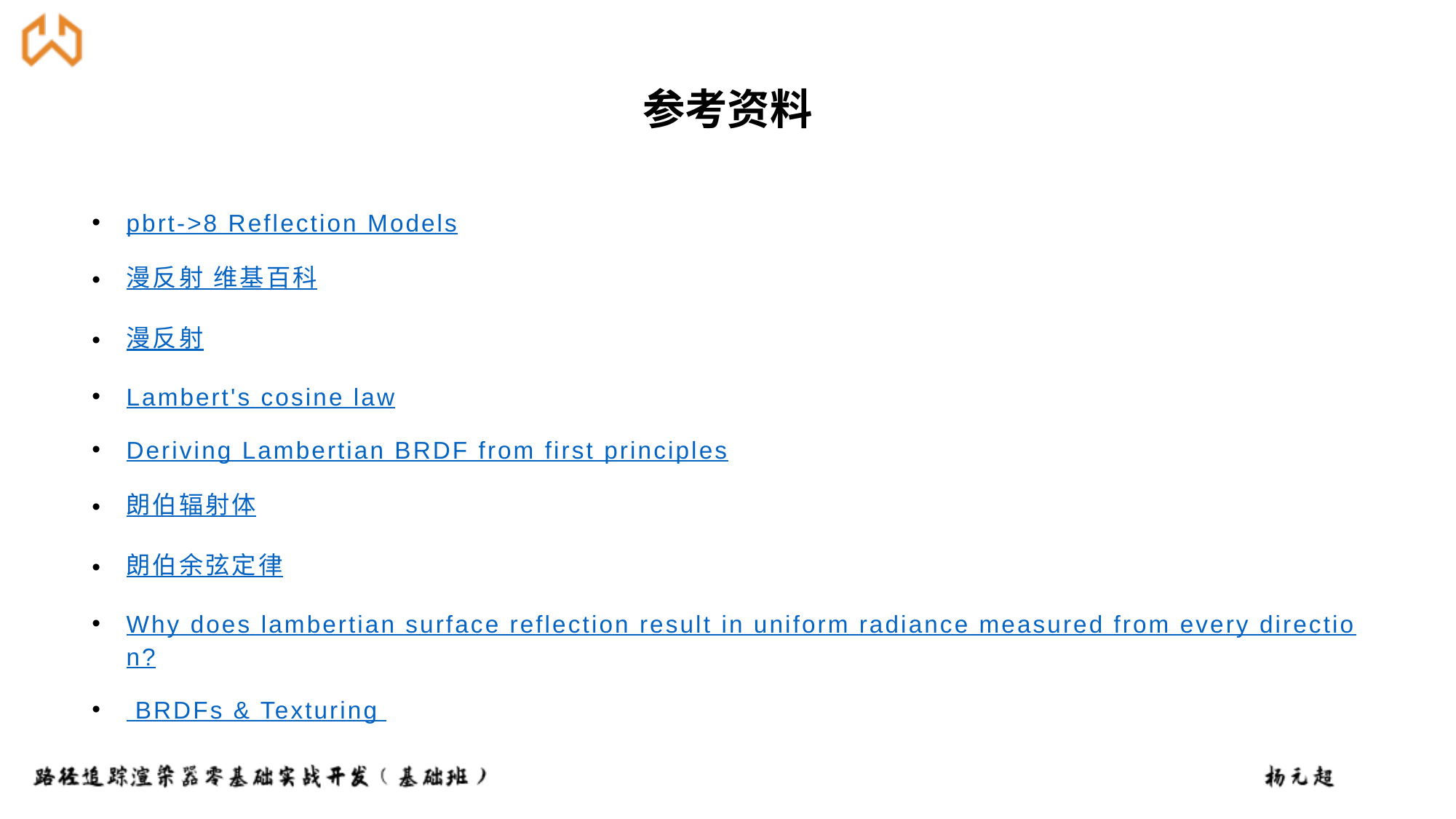

pbrt->8 Reflection Models
漫反射 维基百科
漫反射
Lambert's cosine law
Deriving Lambertian BRDF from first principles
朗伯辐射体
朗伯余弦定律
Why does lambertian surface reflection result in uniform radiance measured from every direction?
 BRDFs & Texturing